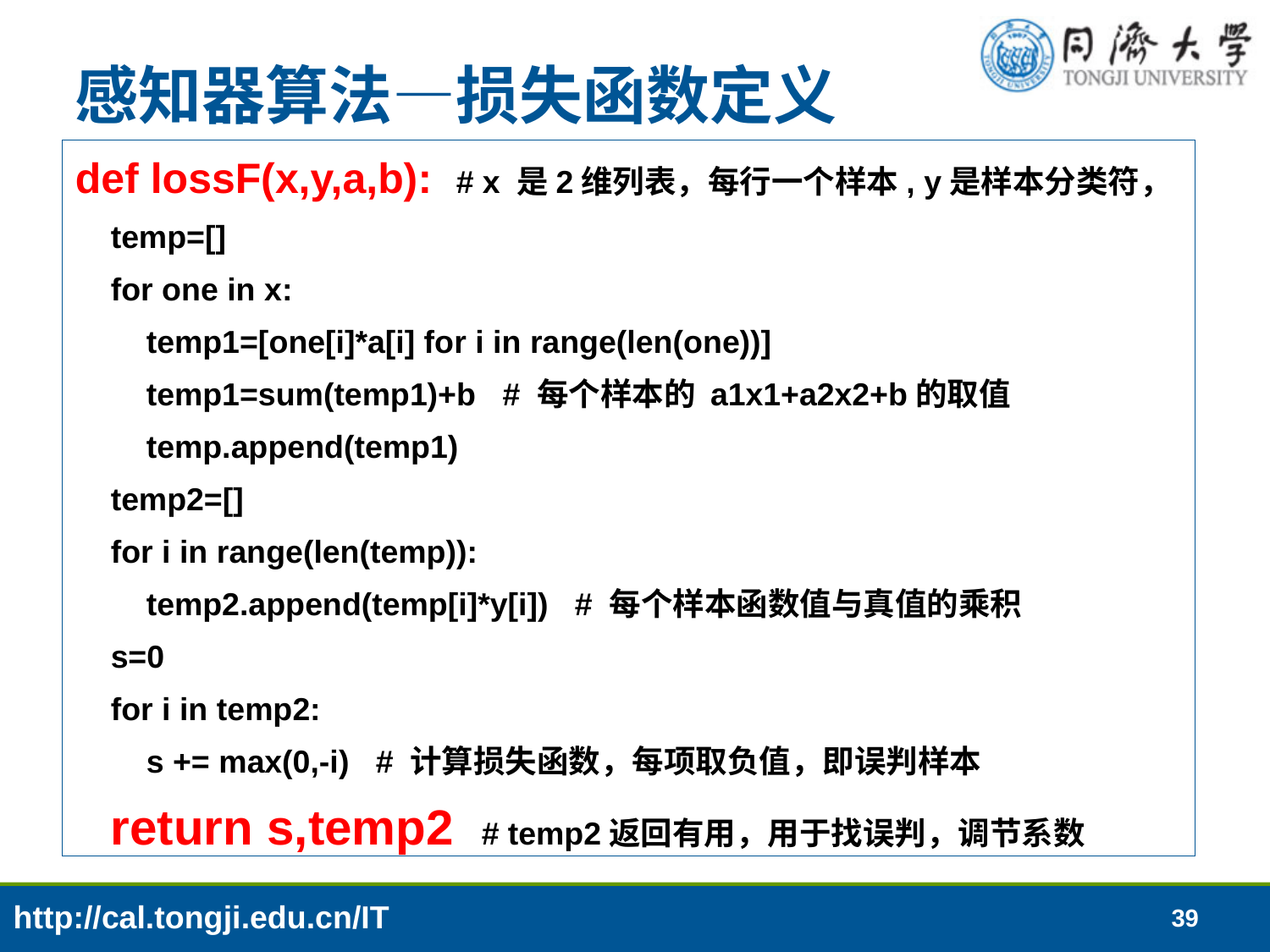

# 感知器算法—损失函数定义
def lossF(x,y,a,b):  # x 是2维列表，每行一个样本, y是样本分类符，
    temp=[]
    for one in x:
        temp1=[one[i]*a[i] for i in range(len(one))]
        temp1=sum(temp1)+b   # 每个样本的 a1x1+a2x2+b的取值
        temp.append(temp1)
    temp2=[]
    for i in range(len(temp)):
        temp2.append(temp[i]*y[i])   # 每个样本函数值与真值的乘积
    s=0
    for i in temp2:
        s += max(0,-i)   # 计算损失函数，每项取负值，即误判样本
    return s,temp2  # temp2返回有用，用于找误判，调节系数